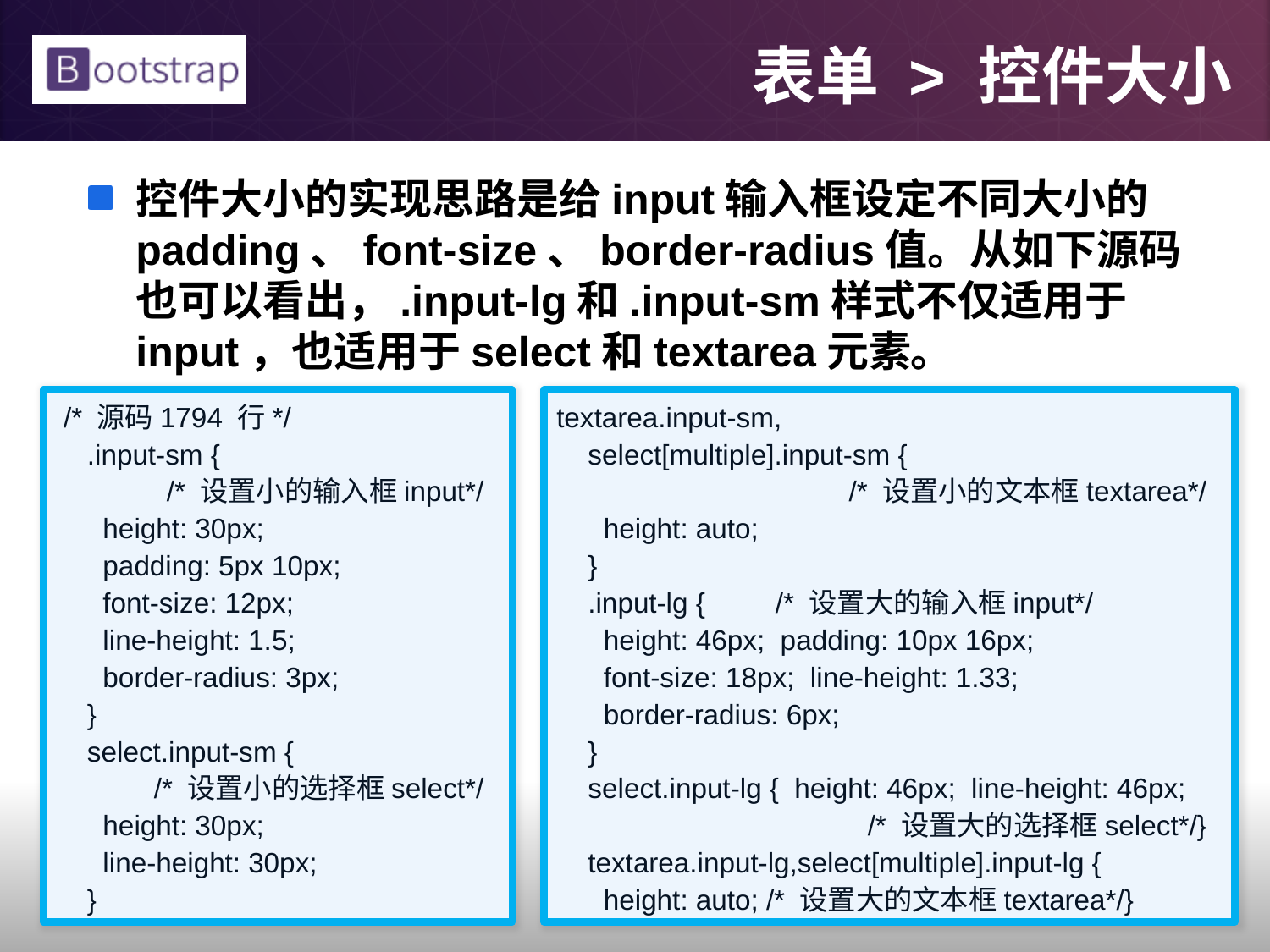

# 表单 > 控件大小
控件大小的实现思路是给input输入框设定不同大小的padding、font-size、border-radius值。从如下源码也可以看出，.input-lg和.input-sm样式不仅适用于input，也适用于select和textarea元素。
 /* 源码1794 行*/
    .input-sm {
/* 设置小的输入框input*/
      height: 30px;
      padding: 5px 10px;
      font-size: 12px;
      line-height: 1.5;
      border-radius: 3px;
    }
    select.input-sm {
/* 设置小的选择框select*/
      height: 30px;
      line-height: 30px;
    }
textarea.input-sm,
    select[multiple].input-sm {
 /* 设置小的文本框textarea*/
      height: auto;
    }
    .input-lg {         /* 设置大的输入框input*/
      height: 46px;  padding: 10px 16px;
      font-size: 18px;  line-height: 1.33;
      border-radius: 6px;
    }
    select.input-lg {  height: 46px;  line-height: 46px;
/* 设置大的选择框select*/}
    textarea.input-lg,select[multiple].input-lg {
      height: auto; /* 设置大的文本框textarea*/}